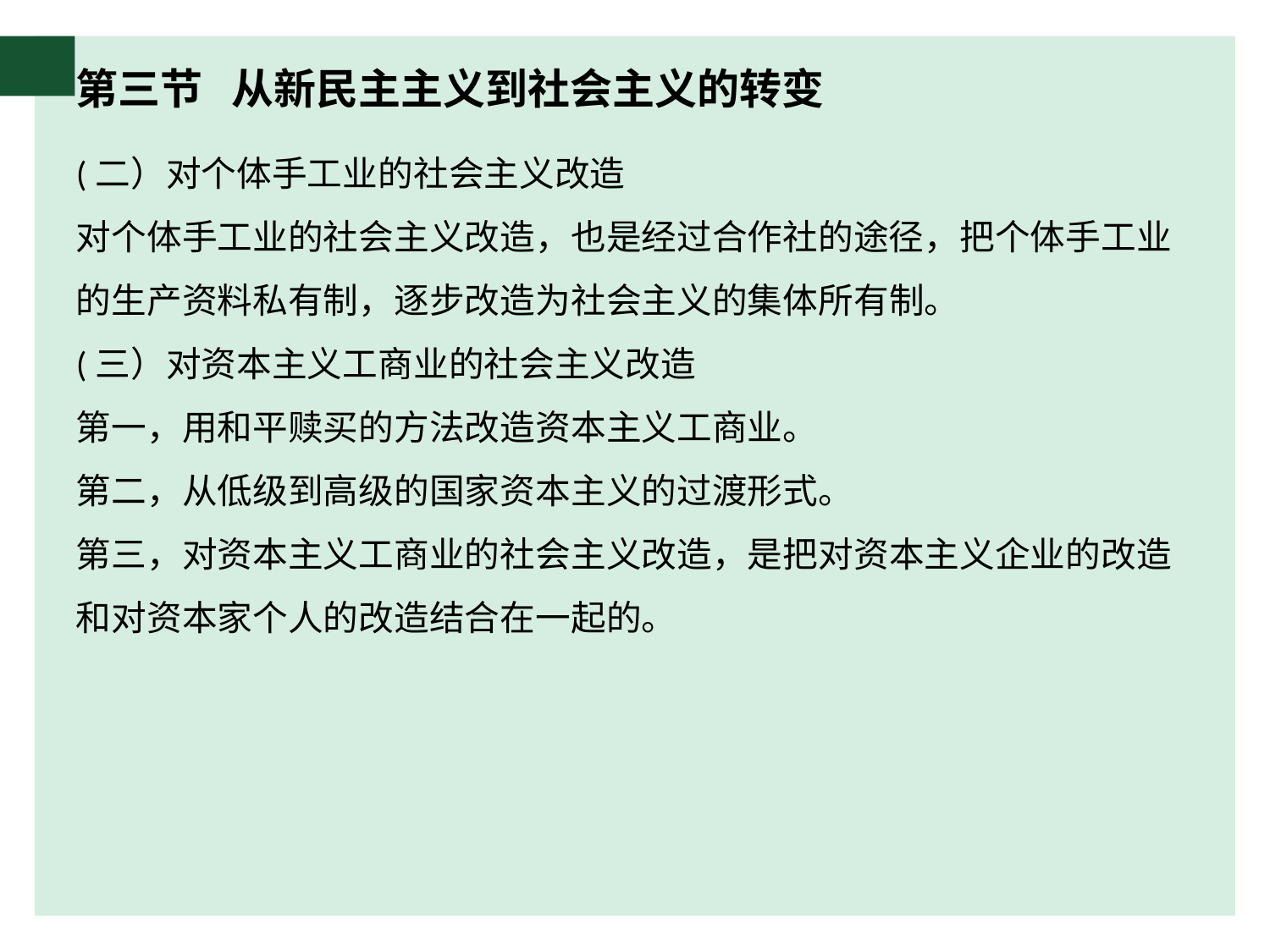

# 第三节   从新民主主义到社会主义的转变
(二）对个体手工业的社会主义改造
对个体手工业的社会主义改造，也是经过合作社的途径，把个体手工业的生产资料私有制，逐步改造为社会主义的集体所有制。
(三）对资本主义工商业的社会主义改造
第一，用和平赎买的方法改造资本主义工商业。
第二，从低级到高级的国家资本主义的过渡形式。
第三，对资本主义工商业的社会主义改造，是把对资本主义企业的改造和对资本家个人的改造结合在一起的。